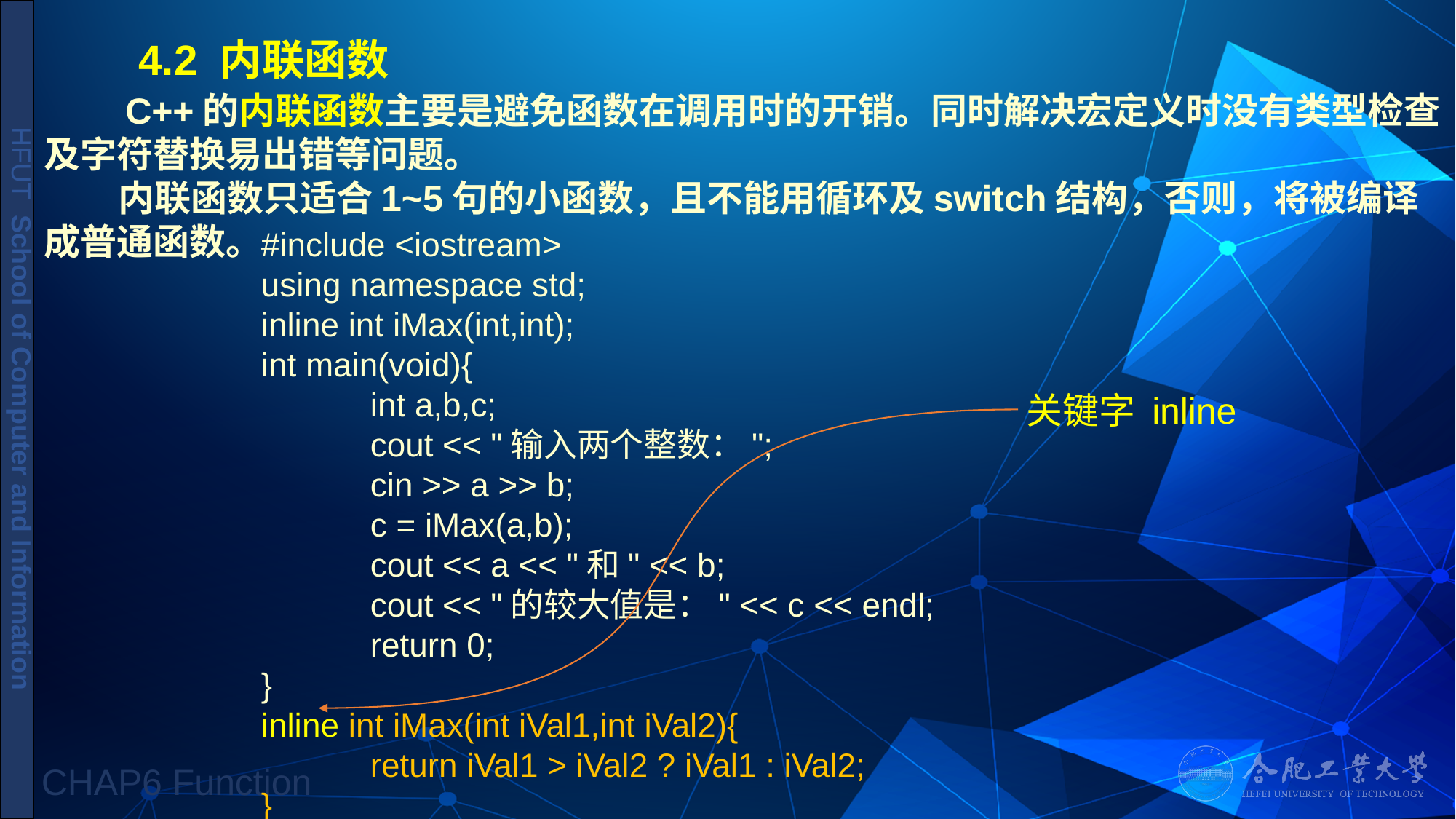

# 4.2 内联函数
        C++的内联函数主要是避免函数在调用时的开销。同时解决宏定义时没有类型检查及字符替换易出错等问题。
        内联函数只适合1~5句的小函数，且不能用循环及switch结构，否则，将被编译成普通函数。
#include <iostream>
using namespace std;
inline int iMax(int,int);
int main(void){
	int a,b,c;
	cout << "输入两个整数：";
	cin >> a >> b;
	c = iMax(a,b);
	cout << a << "和" << b;
	cout << "的较大值是：" << c << endl;
	return 0;
}
inline int iMax(int iVal1,int iVal2){
	return iVal1 > iVal2 ? iVal1 : iVal2;
}
关键字 inline